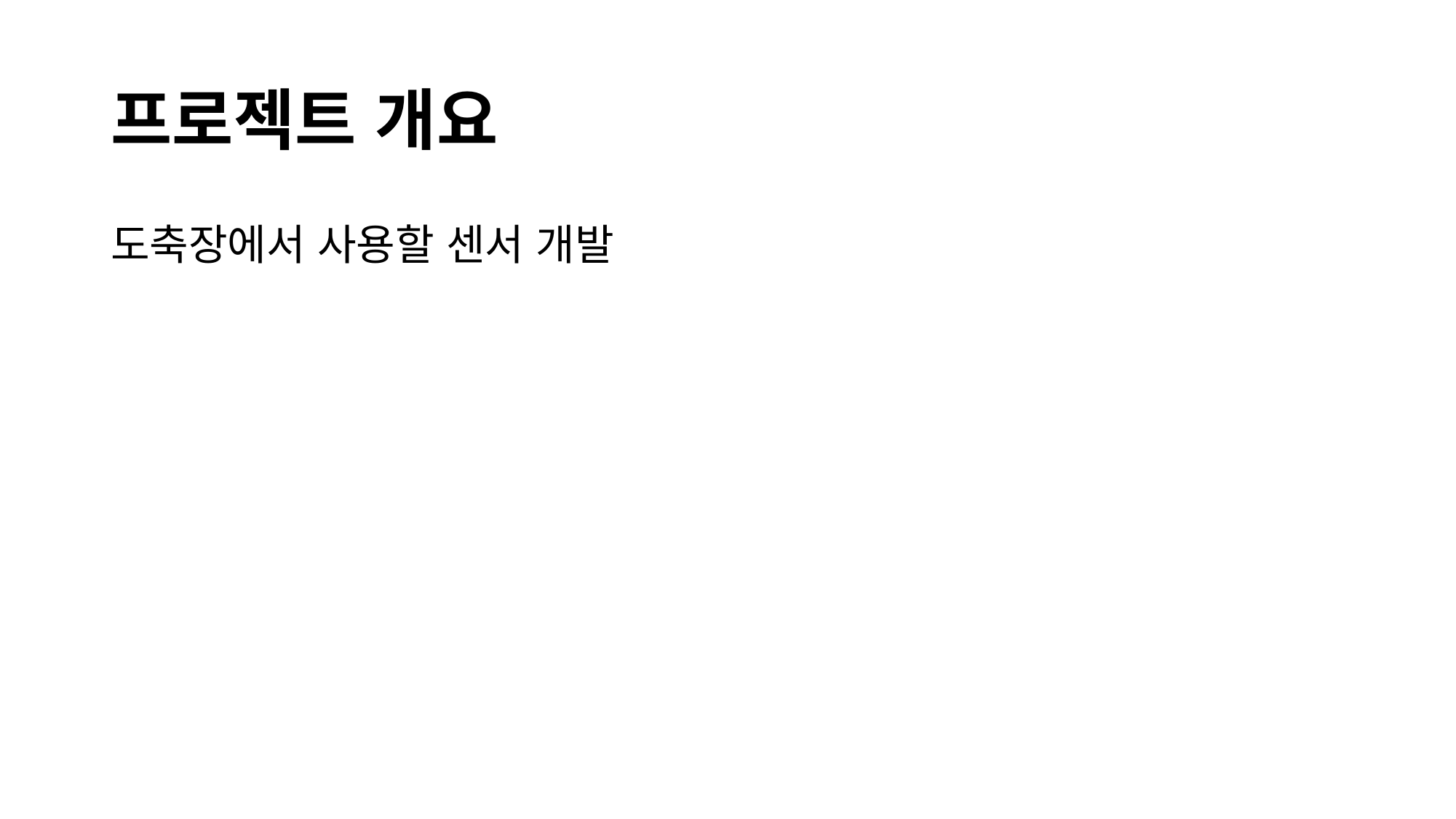

# 프로젝트 개요
도축장에서 사용할 센서 개발